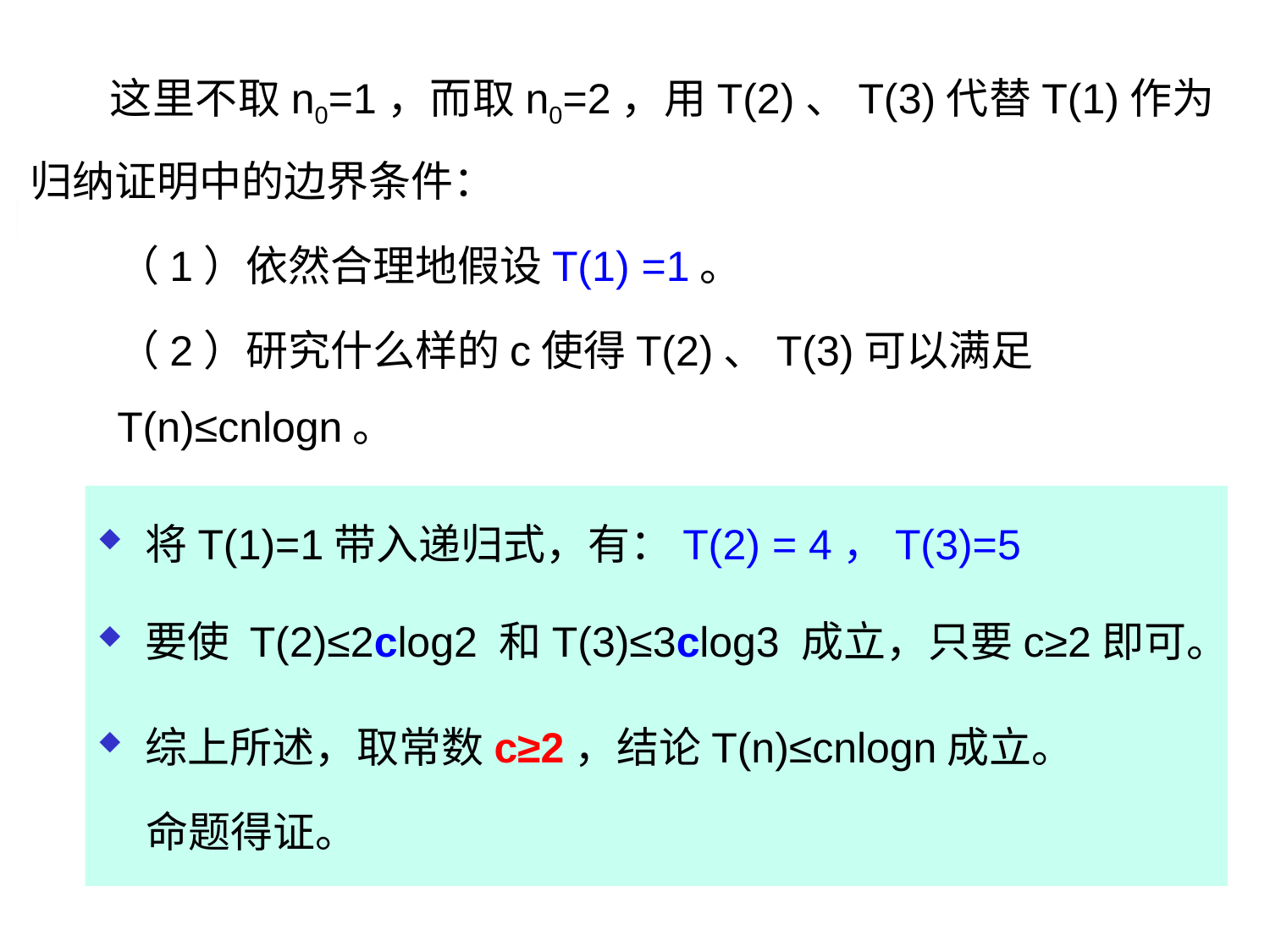

这里不取n0=1，而取n0=2，用T(2)、T(3)代替T(1)作为归纳证明中的边界条件：
（1）依然合理地假设T(1) =1。
（2）研究什么样的c使得T(2)、T(3)可以满足T(n)≤cnlogn。
       （即使得 T(2)≤2clog2   且  T(3)≤3clog3 成立）
将T(1)=1带入递归式，有：T(2) = 4，T(3)=5
要使 T(2)≤2clog2 和T(3)≤3clog3 成立，只要c≥2即可。
综上所述，取常数c≥2，结论T(n)≤cnlogn成立。
    命题得证。